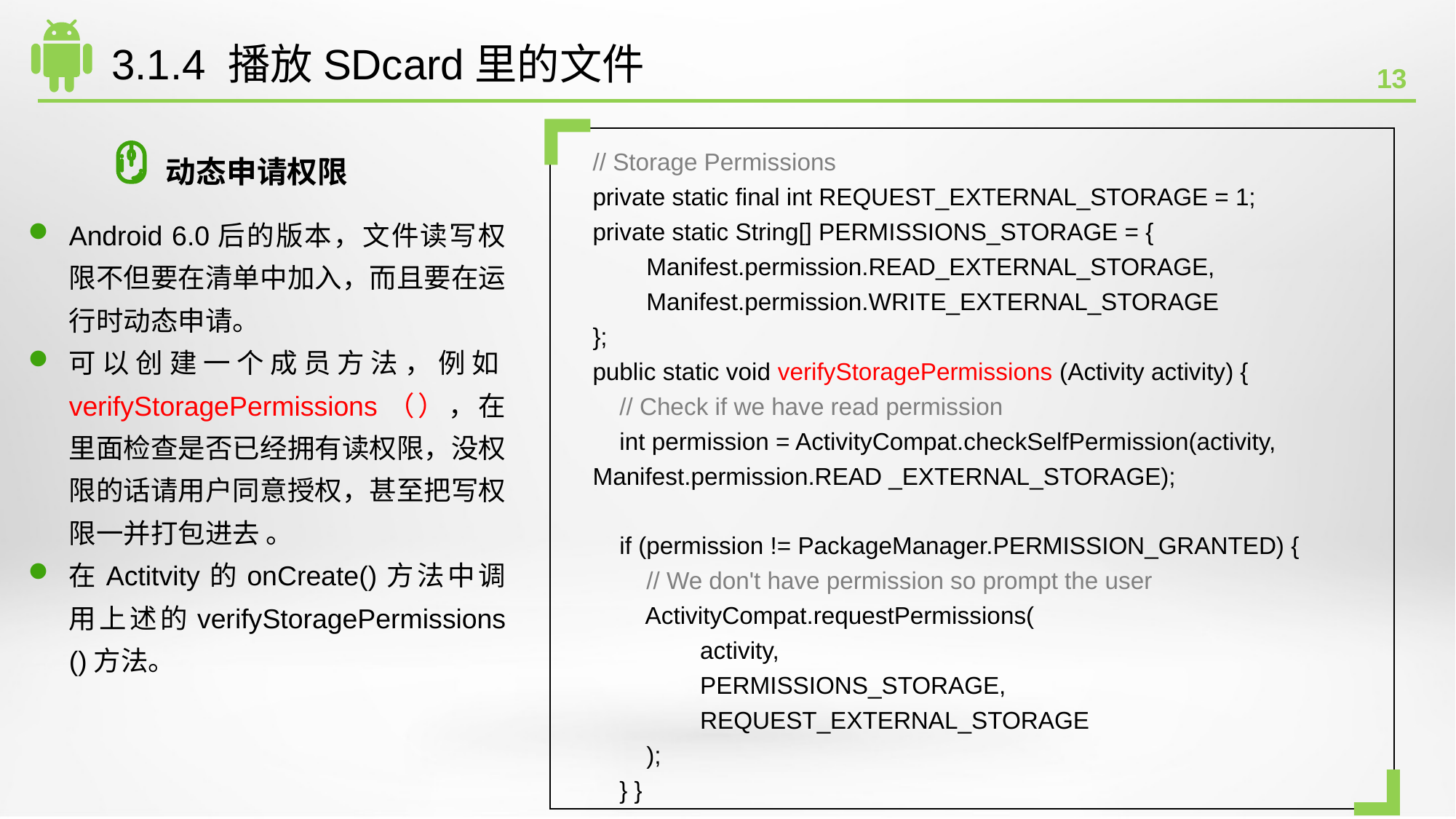

# 3.1.4 播放SDcard里的文件

// Storage Permissions
private static final int REQUEST_EXTERNAL_STORAGE = 1;
private static String[] PERMISSIONS_STORAGE = {
        Manifest.permission.READ_EXTERNAL_STORAGE,
        Manifest.permission.WRITE_EXTERNAL_STORAGE
};
public static void verifyStoragePermissions (Activity activity) {
    // Check if we have read permission
    int permission = ActivityCompat.checkSelfPermission(activity, Manifest.permission.READ _EXTERNAL_STORAGE);
    if (permission != PackageManager.PERMISSION_GRANTED) {
        // We don't have permission so prompt the user
        ActivityCompat.requestPermissions(
                activity,
                PERMISSIONS_STORAGE,
                REQUEST_EXTERNAL_STORAGE
        );
    } }

动态申请权限

Android 6.0后的版本，文件读写权限不但要在清单中加入，而且要在运行时动态申请。
可以创建一个成员方法，例如verifyStoragePermissions（），在里面检查是否已经拥有读权限，没权限的话请用户同意授权，甚至把写权限一并打包进去 。
在Actitvity的onCreate()方法中调用上述的verifyStoragePermissions ()方法。